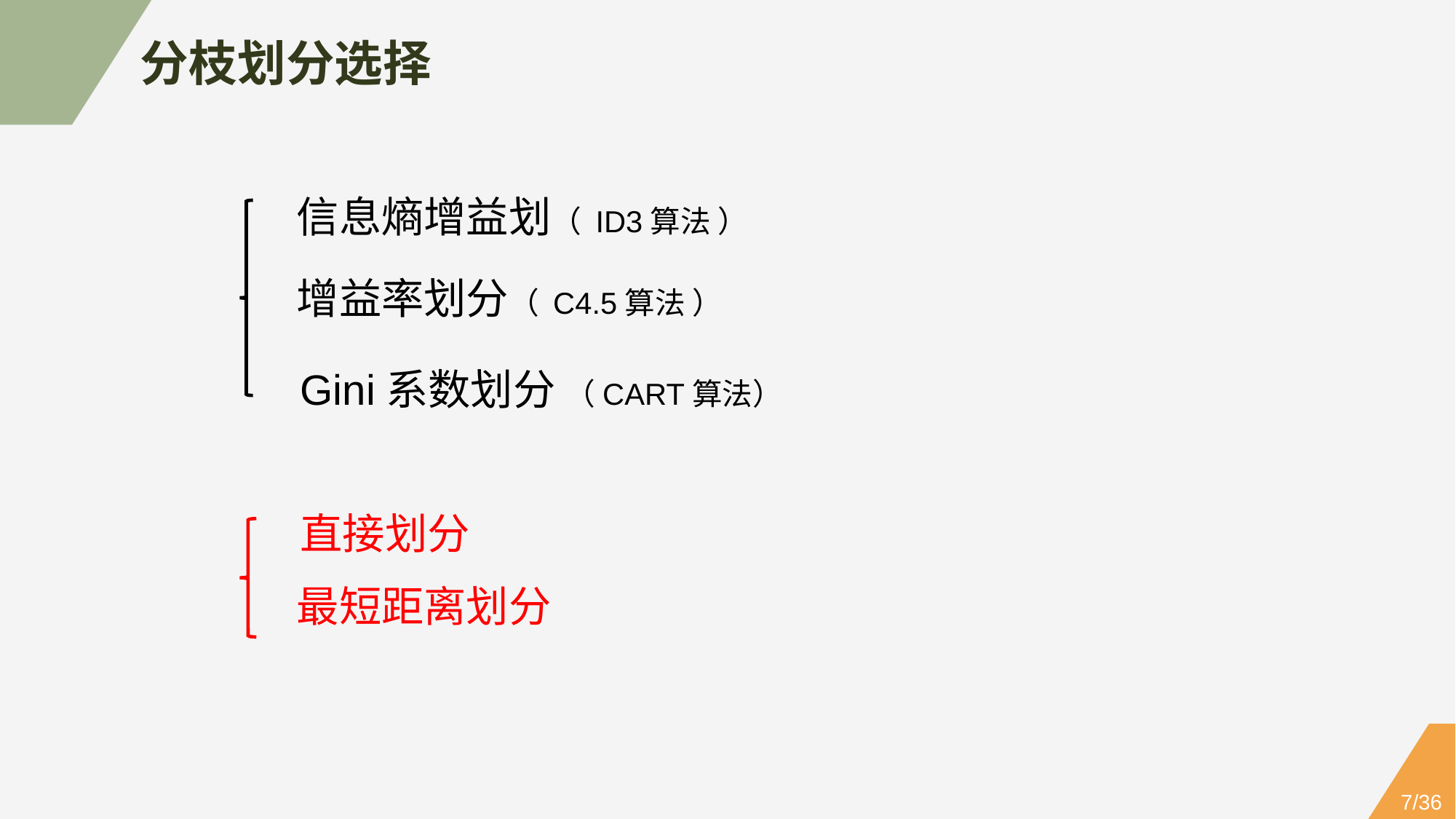

分枝划分选择
信息熵增益划（ ID3算法 ）

增益率划分（ C4.5算法 ）
Gini系数划分 （CART算法）
直接划分

最短距离划分